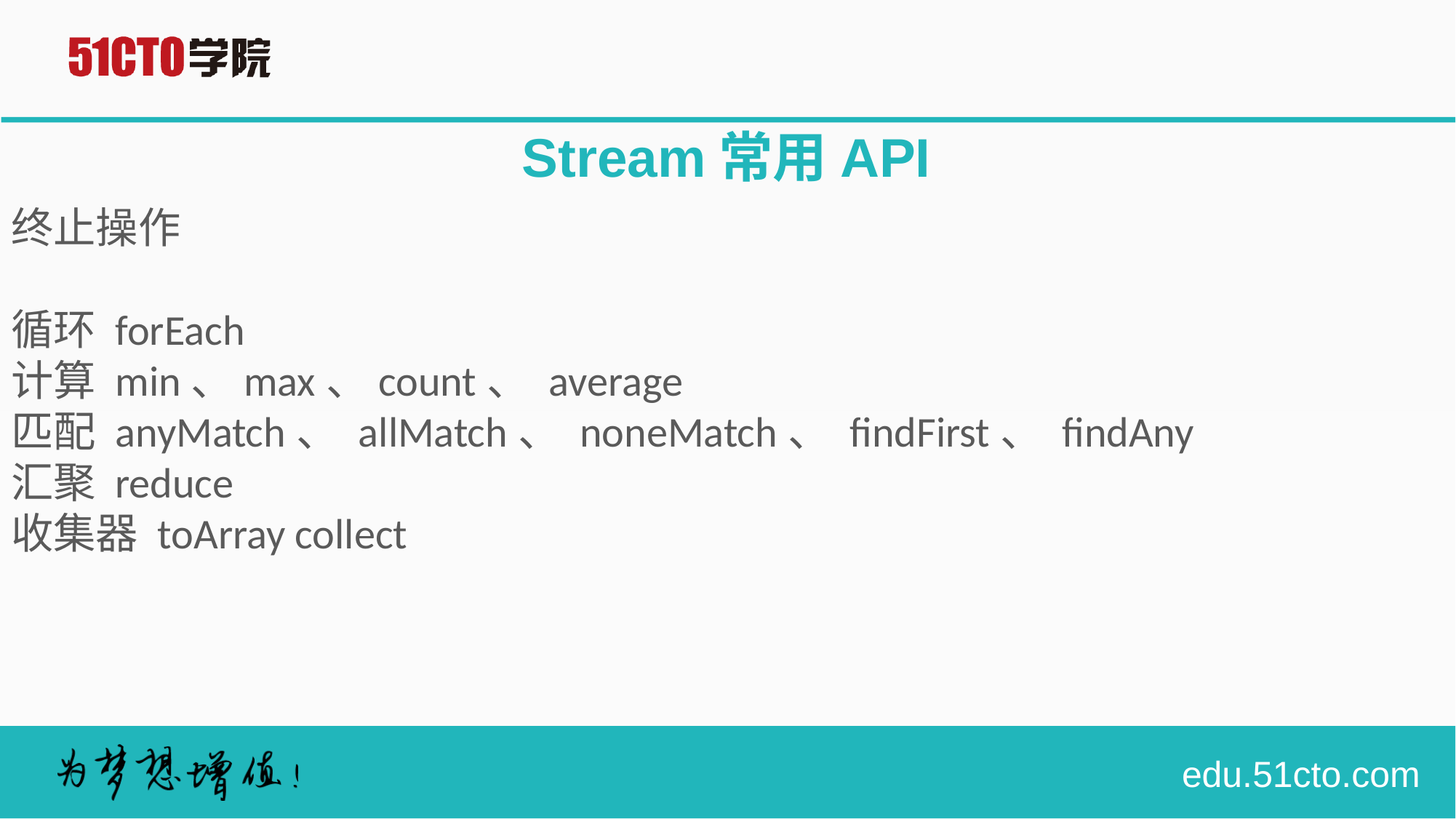

# Stream常用API
终止操作

循环 forEach
计算 min、max、count、 average
匹配 anyMatch、 allMatch、 noneMatch、 findFirst、 findAny
汇聚 reduce
收集器 toArray collect